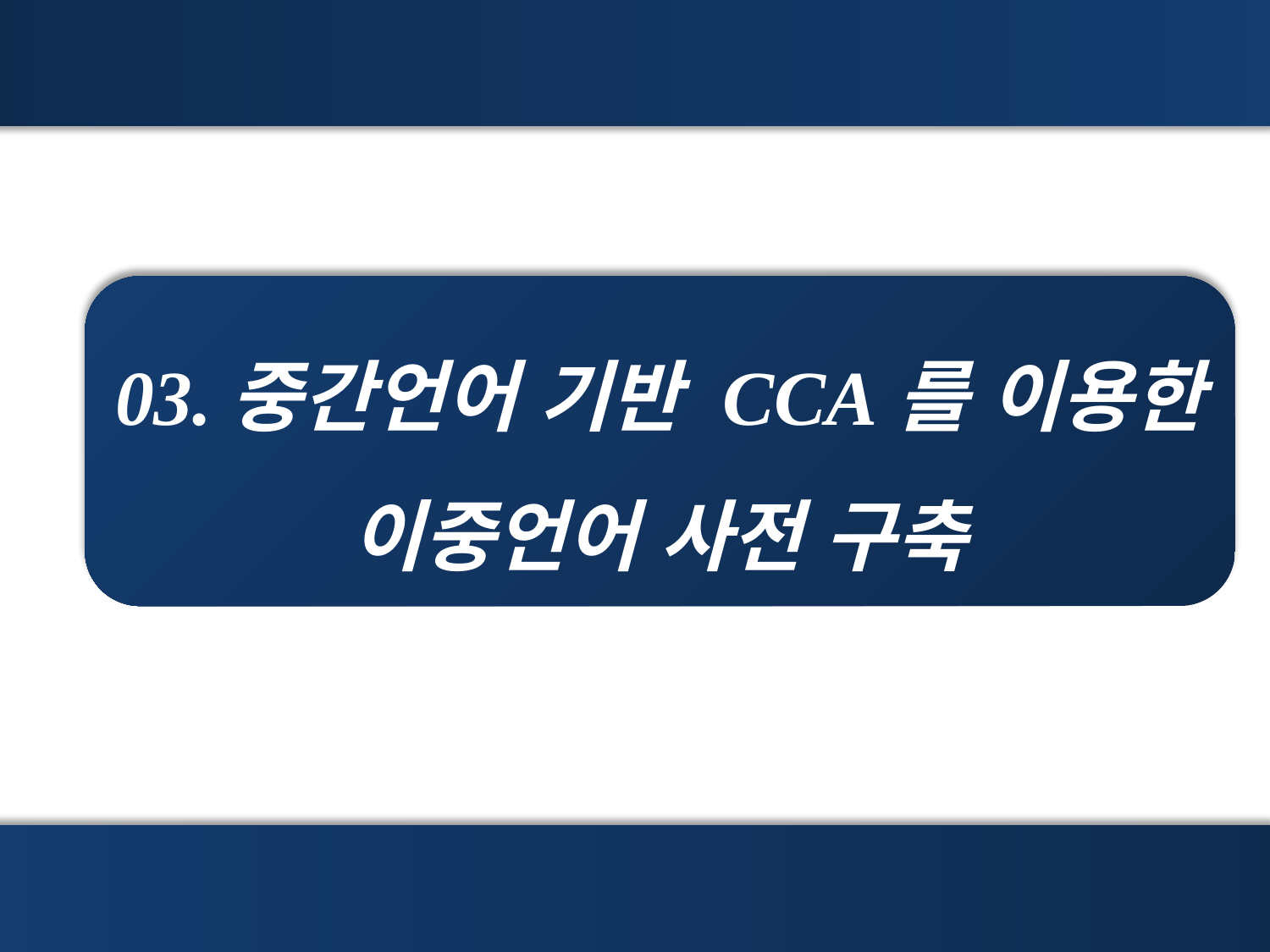

03.중간언어 기반 CCA를 이용한 이중언어 사전 구축